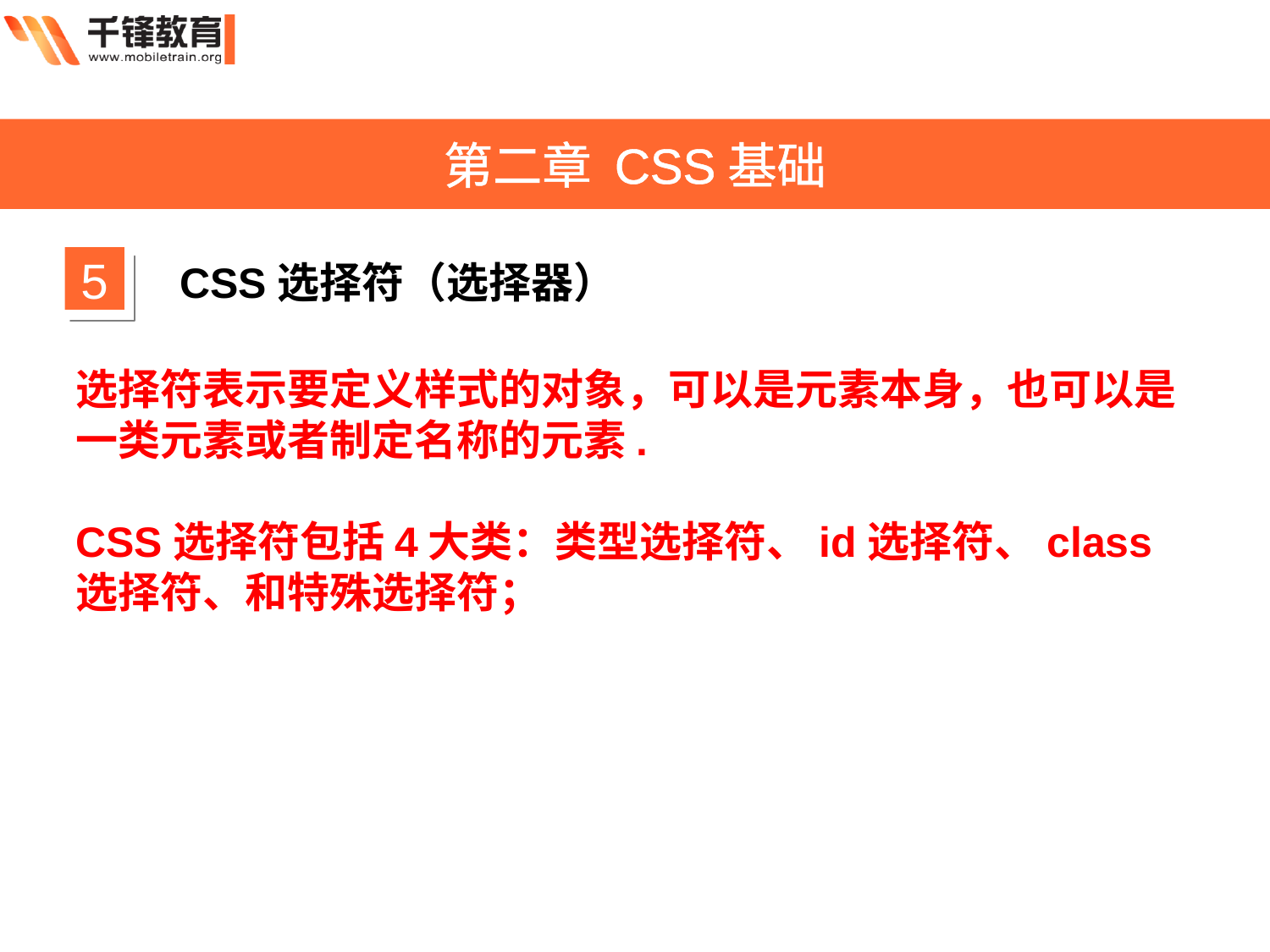

第二章 CSS基础
5

CSS选择符（选择器）

选择符表示要定义样式的对象，可以是元素本身，也可以是一类元素或者制定名称的元素.

CSS选择符包括4大类：类型选择符、id选择符、class选择符、和特殊选择符；